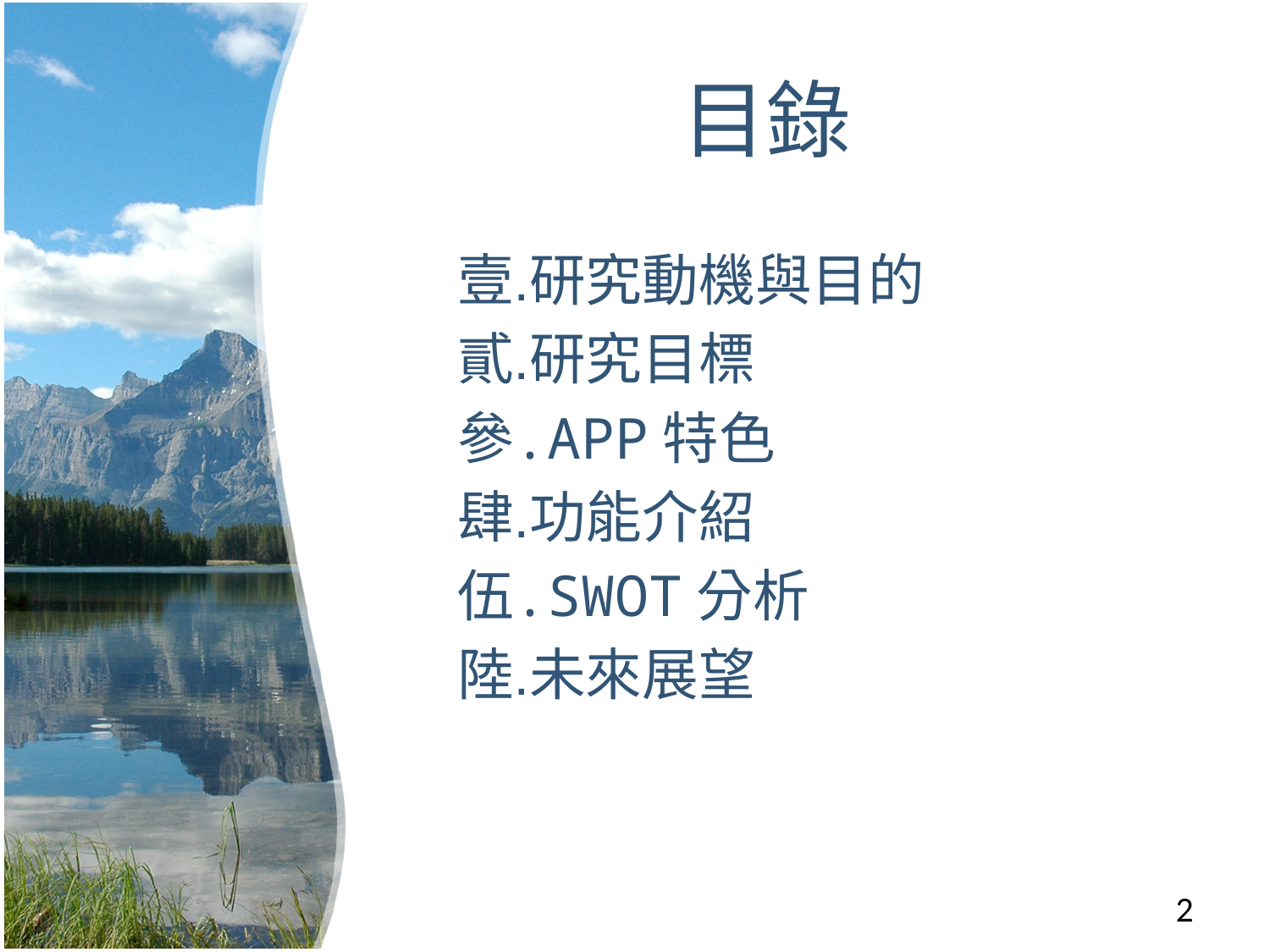

# 目錄
研究動機與目的
研究目標
APP特色
功能介紹
SWOT分析
未來展望

2